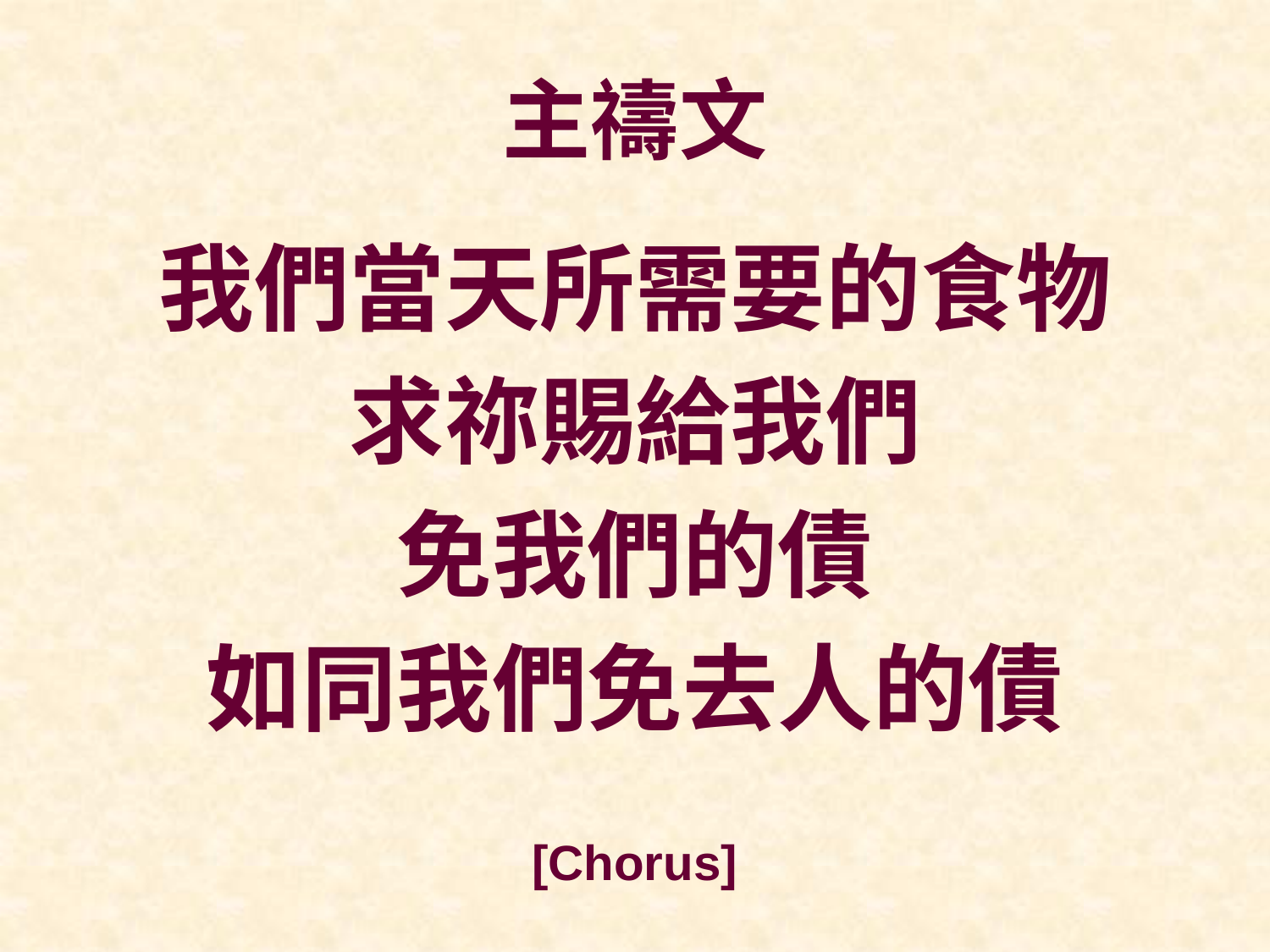

# 主禱文
我們當天所需要的食物
求祢賜給我們
免我們的債
如同我們免去人的債

[Chorus]